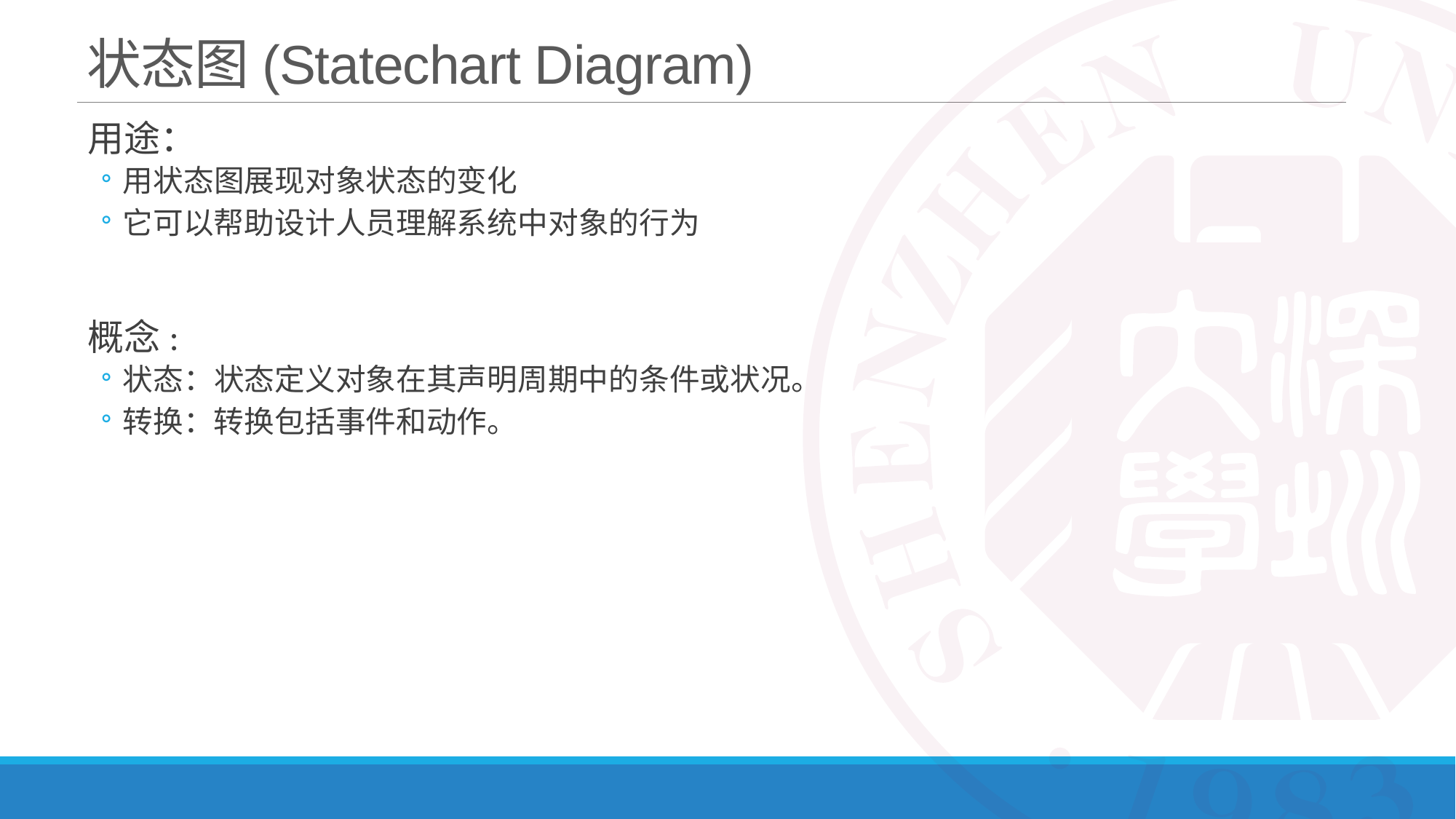

# 状态图(Statechart Diagram)
用途：
用状态图展现对象状态的变化
它可以帮助设计人员理解系统中对象的行为

概念:
状态：状态定义对象在其声明周期中的条件或状况。
转换：转换包括事件和动作。